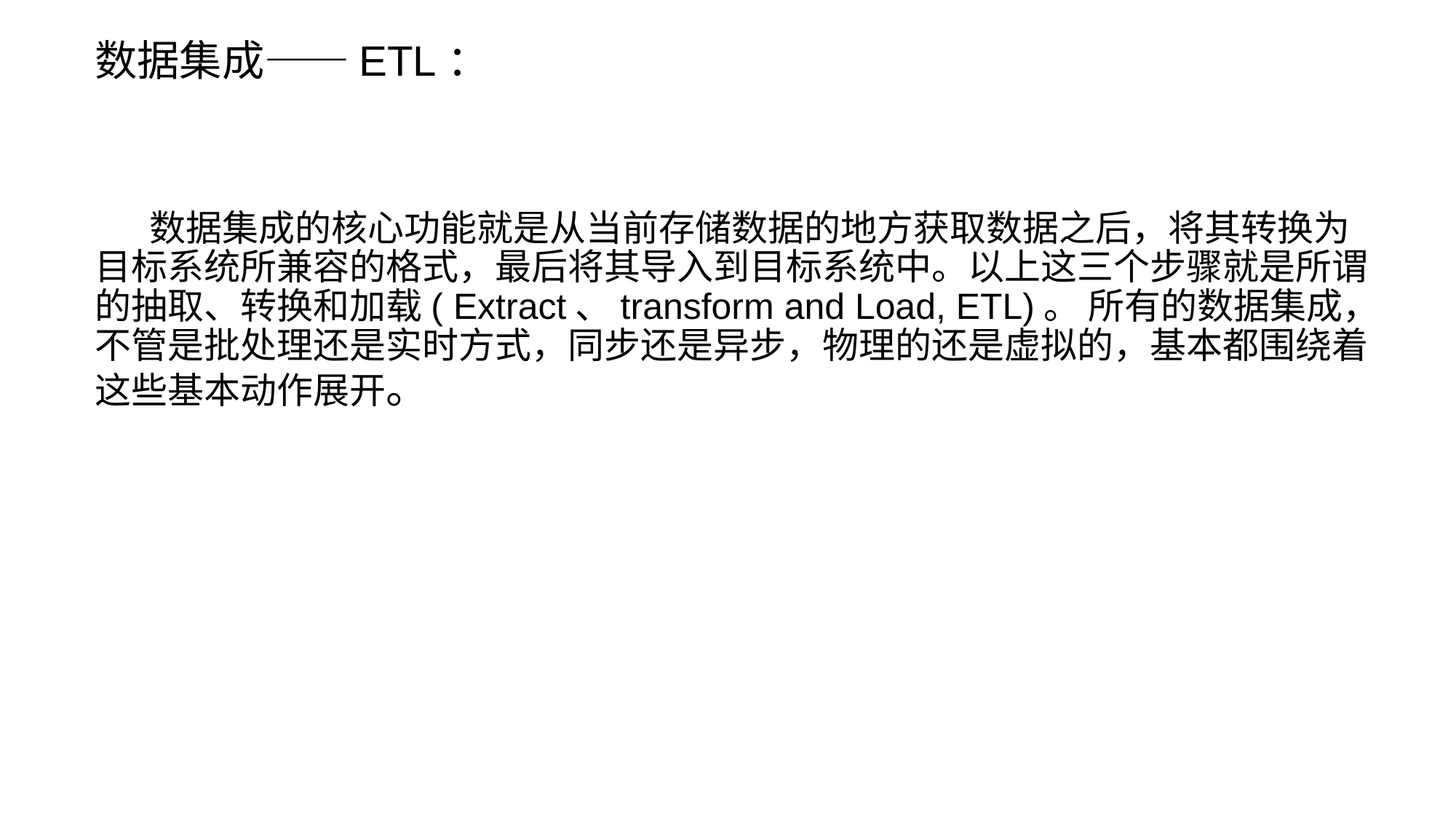

数据集成——ETL：

数据集成的核心功能就是从当前存储数据的地方获取数据之后，将其转换为目标系统所兼容的格式，最后将其导入到目标系统中。以上这三个步骤就是所谓的抽取、转换和加载( Extract、transform and Load, ETL)。 所有的数据集成，不管是批处理还是实时方式，同步还是异步，物理的还是虚拟的，基本都围绕着这些基本动作展开。